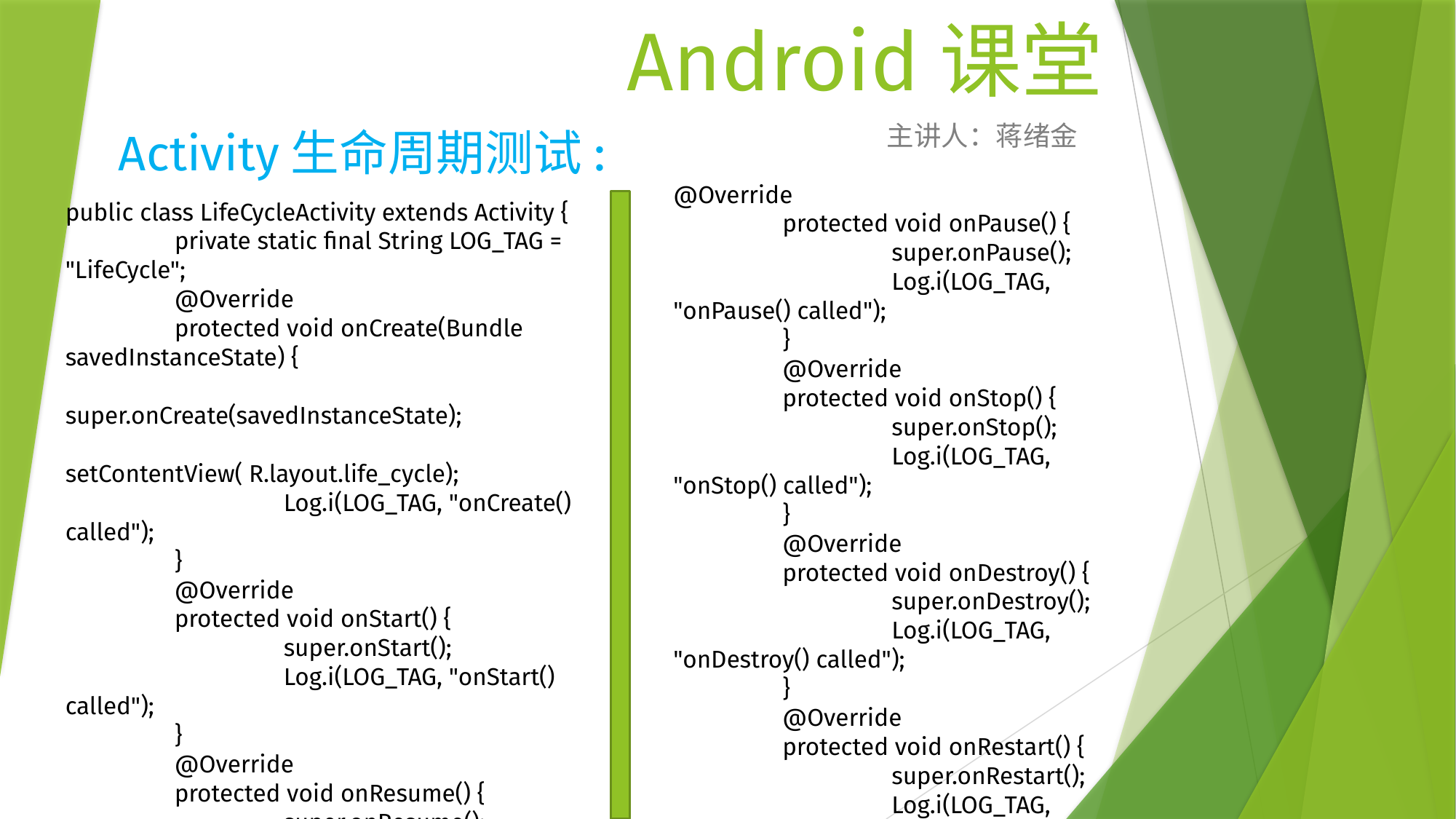

# Android课堂
主讲人：蒋绪金
Activity生命周期测试:
@Override
	protected void onPause() {
		super.onPause();
		Log.i(LOG_TAG, "onPause() called");
	}
	@Override
	protected void onStop() {
		super.onStop();
		Log.i(LOG_TAG, "onStop() called");
	}
	@Override
	protected void onDestroy() {
		super.onDestroy();
		Log.i(LOG_TAG, "onDestroy() called");
	}
	@Override
	protected void onRestart() {
		super.onRestart();
		Log.i(LOG_TAG, "onRestart() called");
	}
}
public class LifeCycleActivity extends Activity {
	private static final String LOG_TAG = "LifeCycle";
	@Override
	protected void onCreate(Bundle savedInstanceState) {
		super.onCreate(savedInstanceState);
		setContentView( R.layout.life_cycle);
		Log.i(LOG_TAG, "onCreate() called");
	}
	@Override
	protected void onStart() {
		super.onStart();
		Log.i(LOG_TAG, "onStart() called");
	}
	@Override
	protected void onResume() {
		super.onResume();
		Log.i(LOG_TAG, "onResume() called");
	}